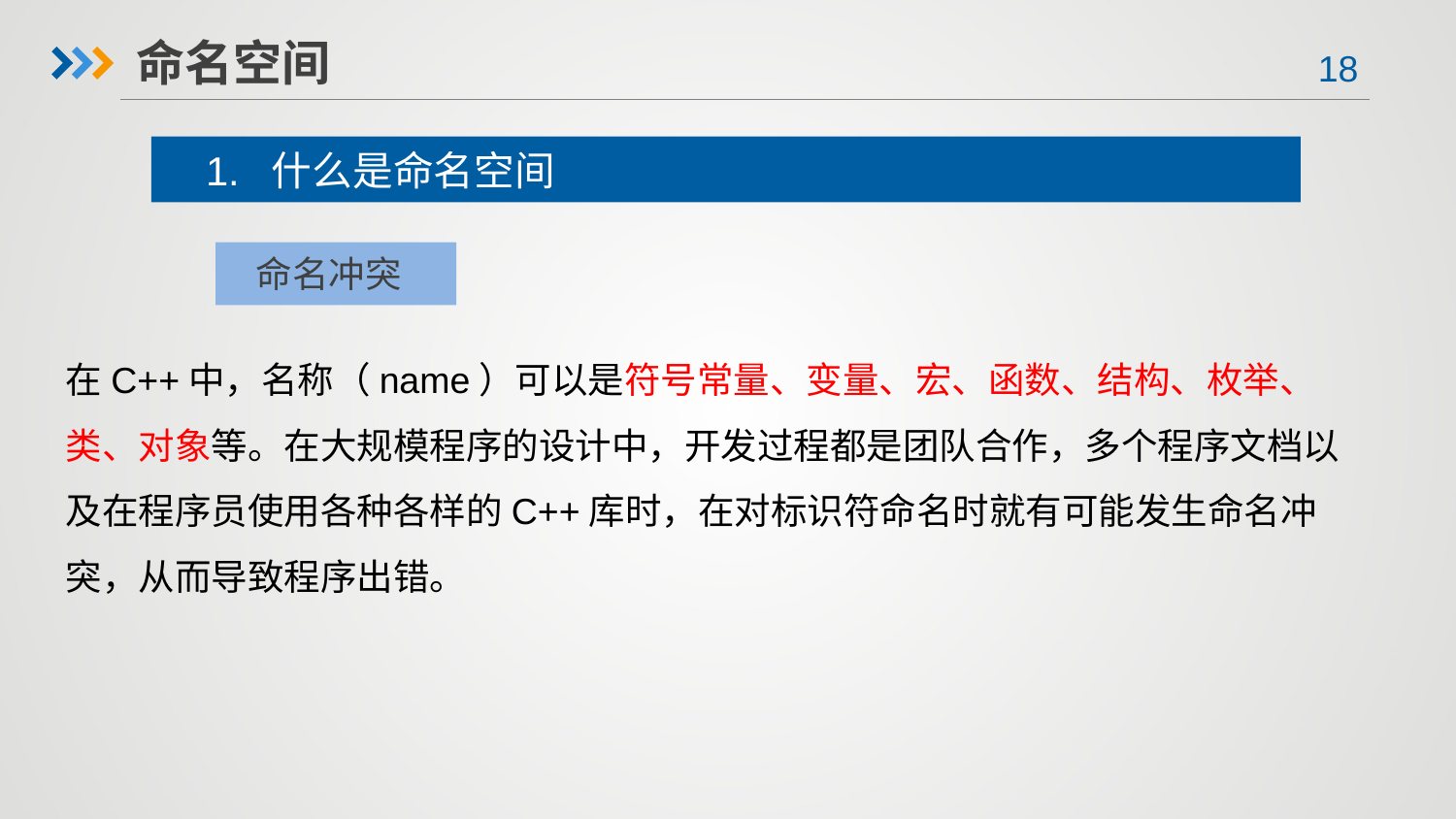

命名空间

1.  什么是命名空间

命名冲突
在C++中，名称（name）可以是符号常量、变量、宏、函数、结构、枚举、类、对象等。在大规模程序的设计中，开发过程都是团队合作，多个程序文档以及在程序员使用各种各样的C++库时，在对标识符命名时就有可能发生命名冲突，从而导致程序出错。